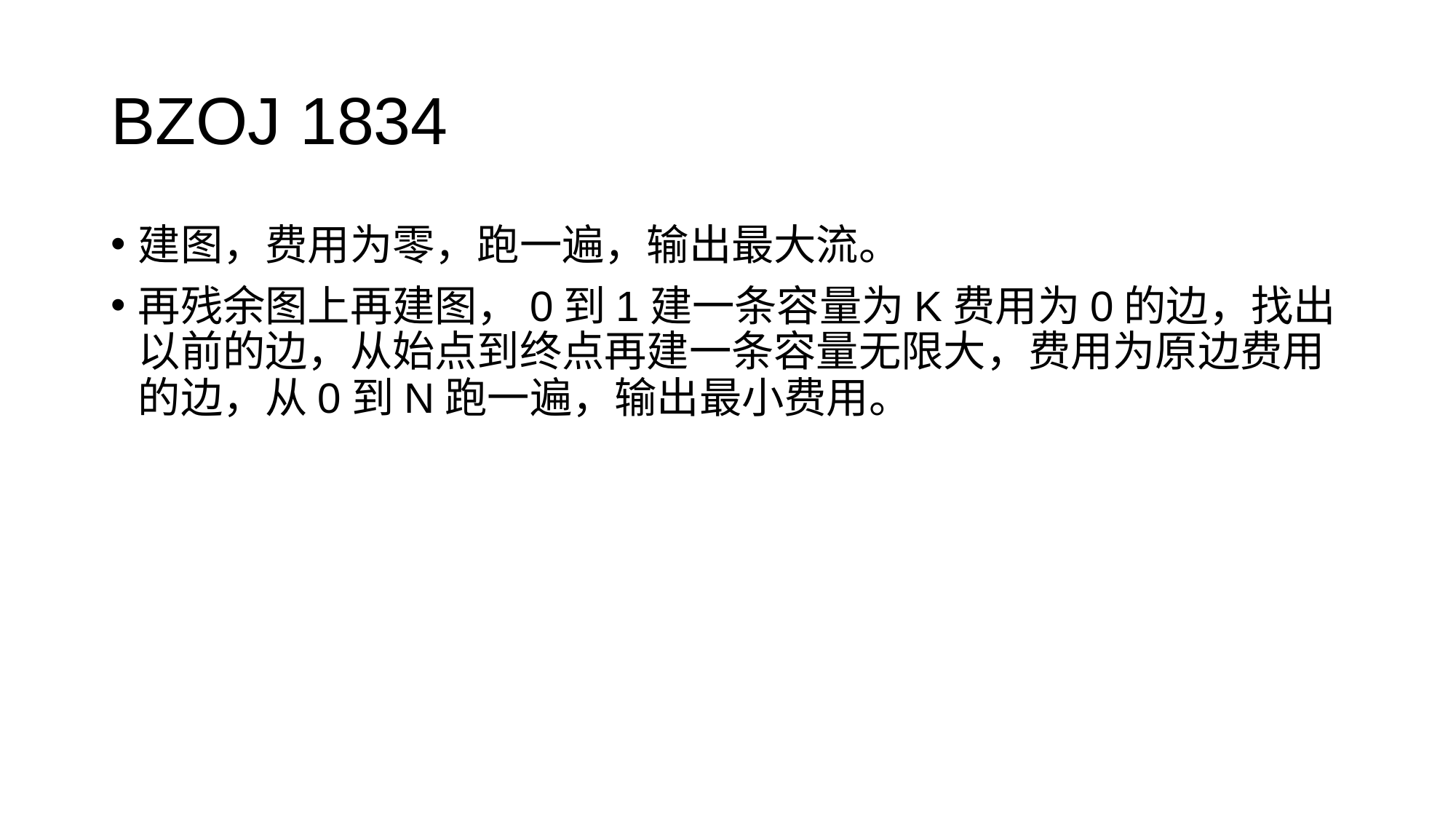

# BZOJ 1834
建图，费用为零，跑一遍，输出最大流。
再残余图上再建图，0到1建一条容量为K费用为0的边，找出以前的边，从始点到终点再建一条容量无限大，费用为原边费用的边，从0到N跑一遍，输出最小费用。